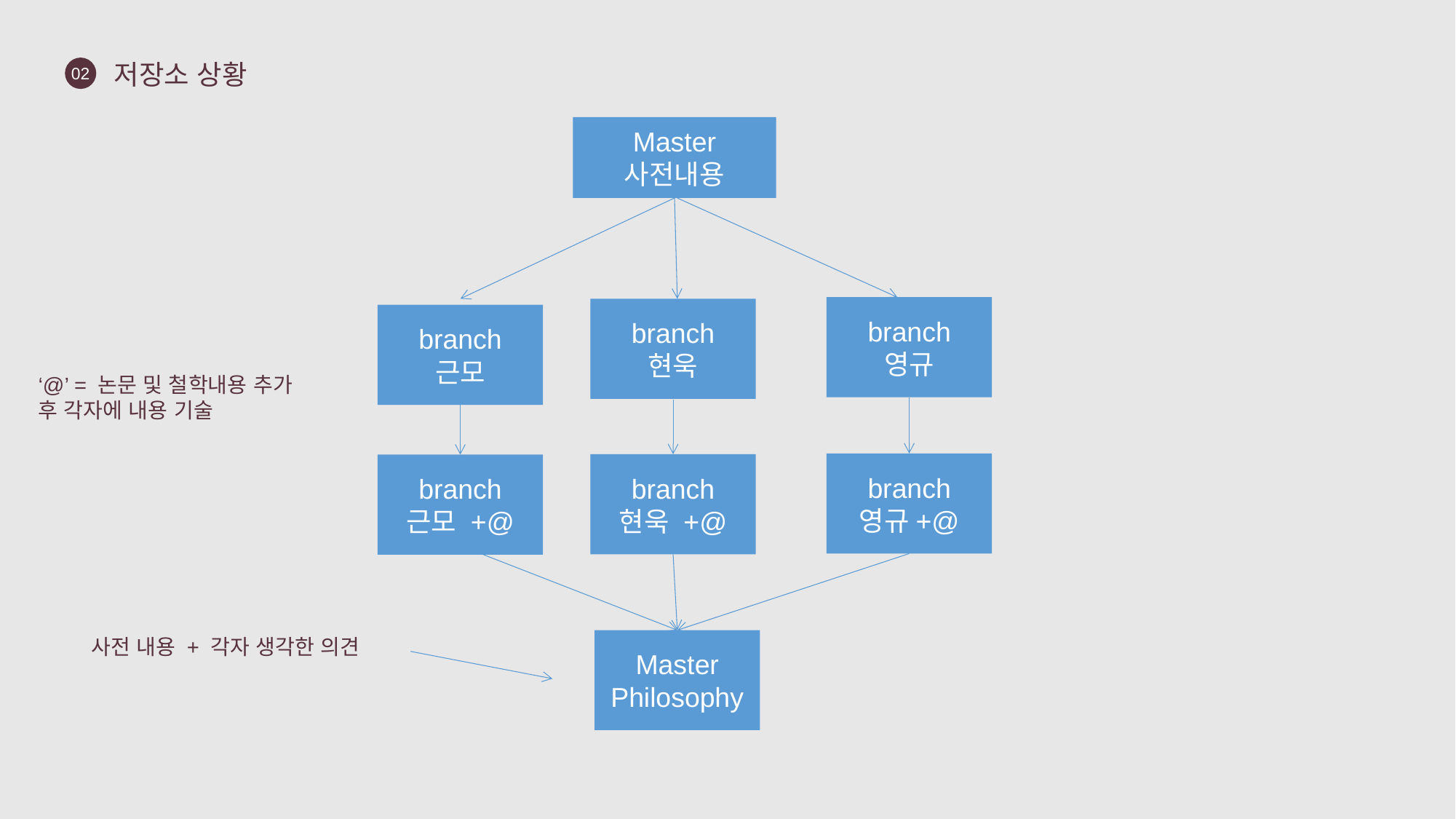

저장소 상황

02
Master
사전내용
branch
영규
branch
현욱
branch
근모
‘@’ = 논문 및 철학내용 추가
후 각자에 내용 기술
branch
영규+@
branch
현욱 +@
branch
근모 +@
사전 내용 + 각자 생각한 의견
Master
Philosophy